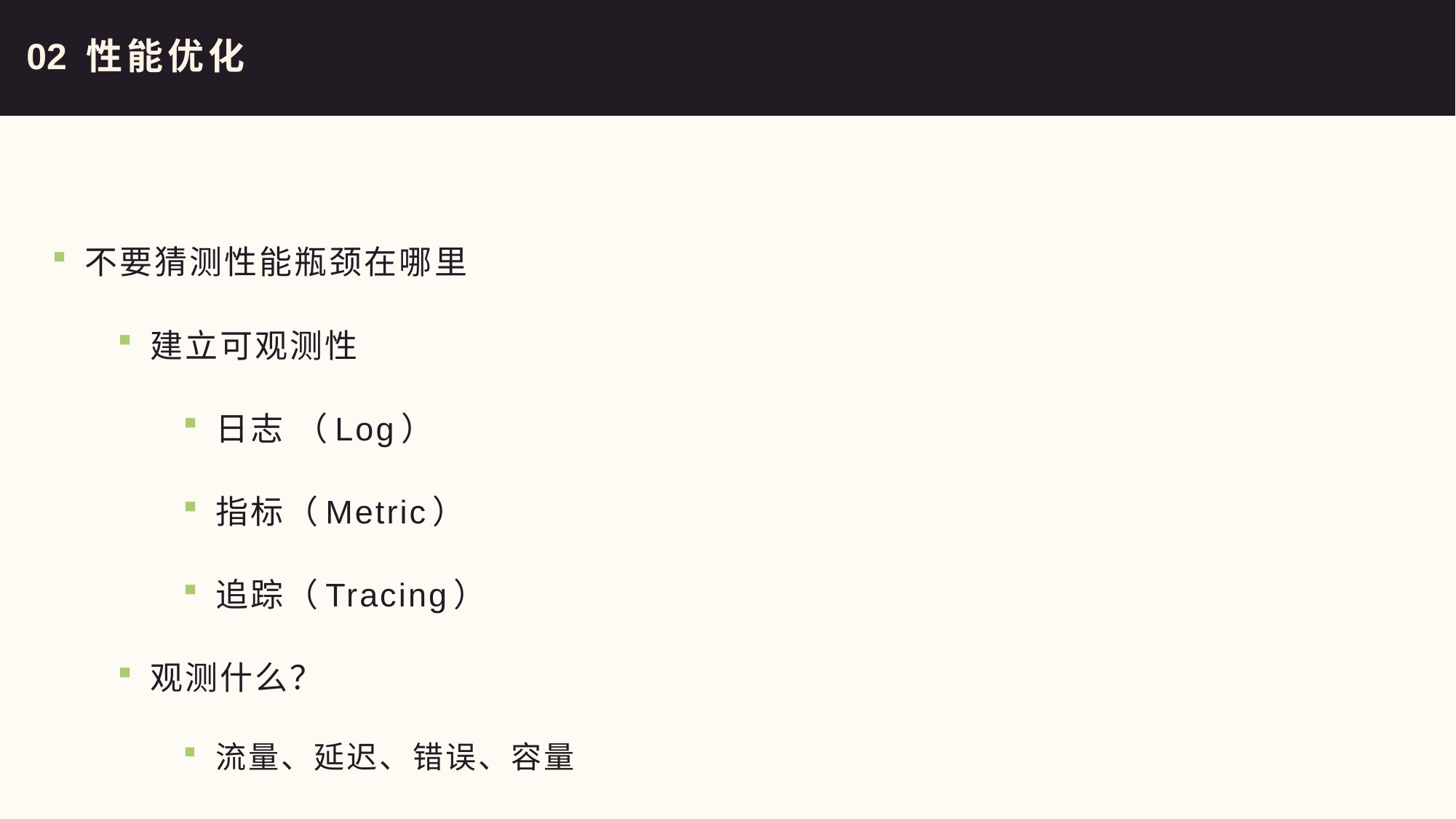

02 性能优化
不要猜测性能瓶颈在哪里
建立可观测性
日志 （Log）
指标（Metric）
追踪（Tracing）
观测什么？
流量、延迟、错误、容量